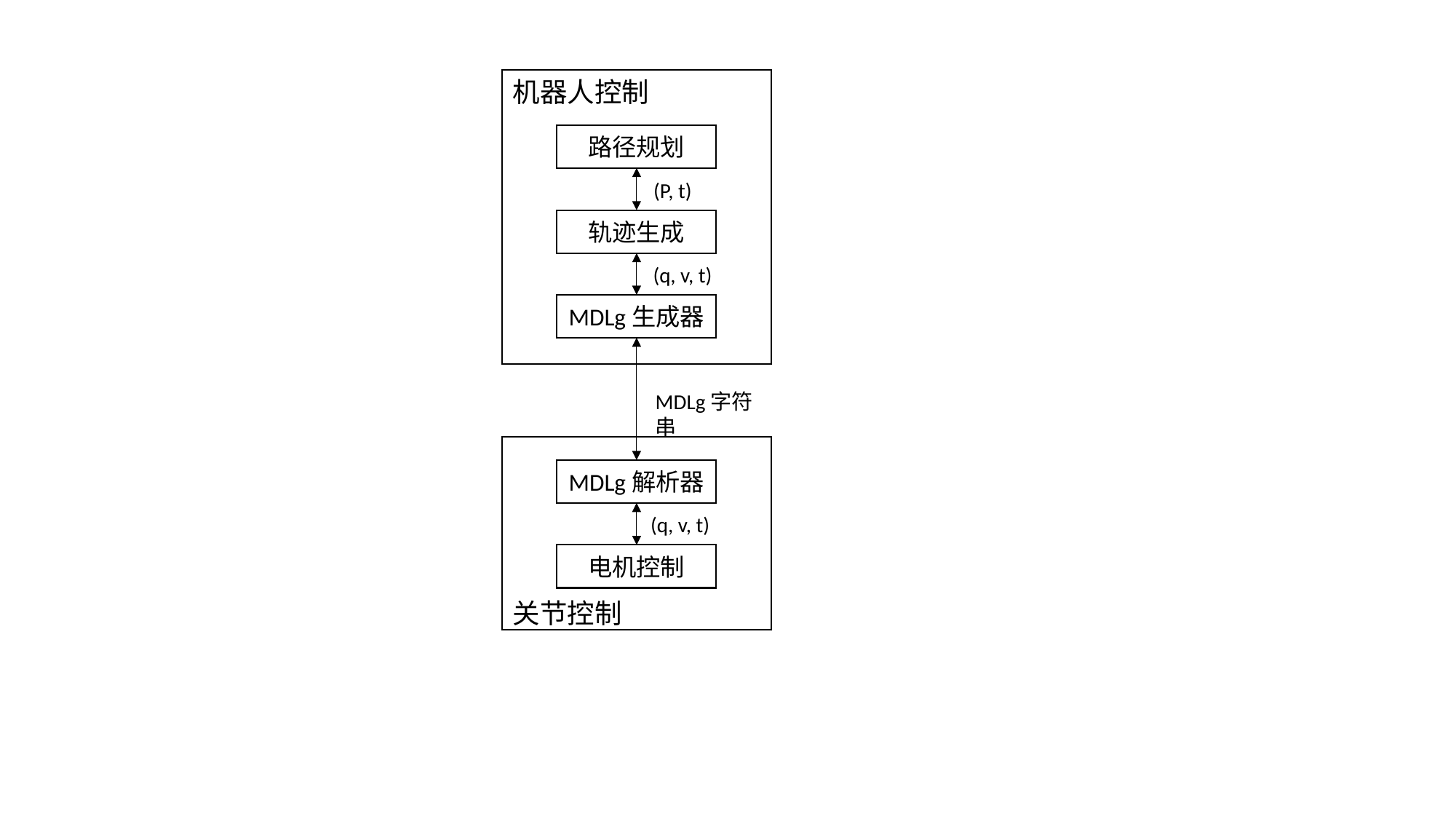

机器人控制
路径规划
(P, t)
轨迹生成
(q, v, t)
MDLg生成器
MDLg字符串

MDLg解析器
(q, v, t)
电机控制
关节控制